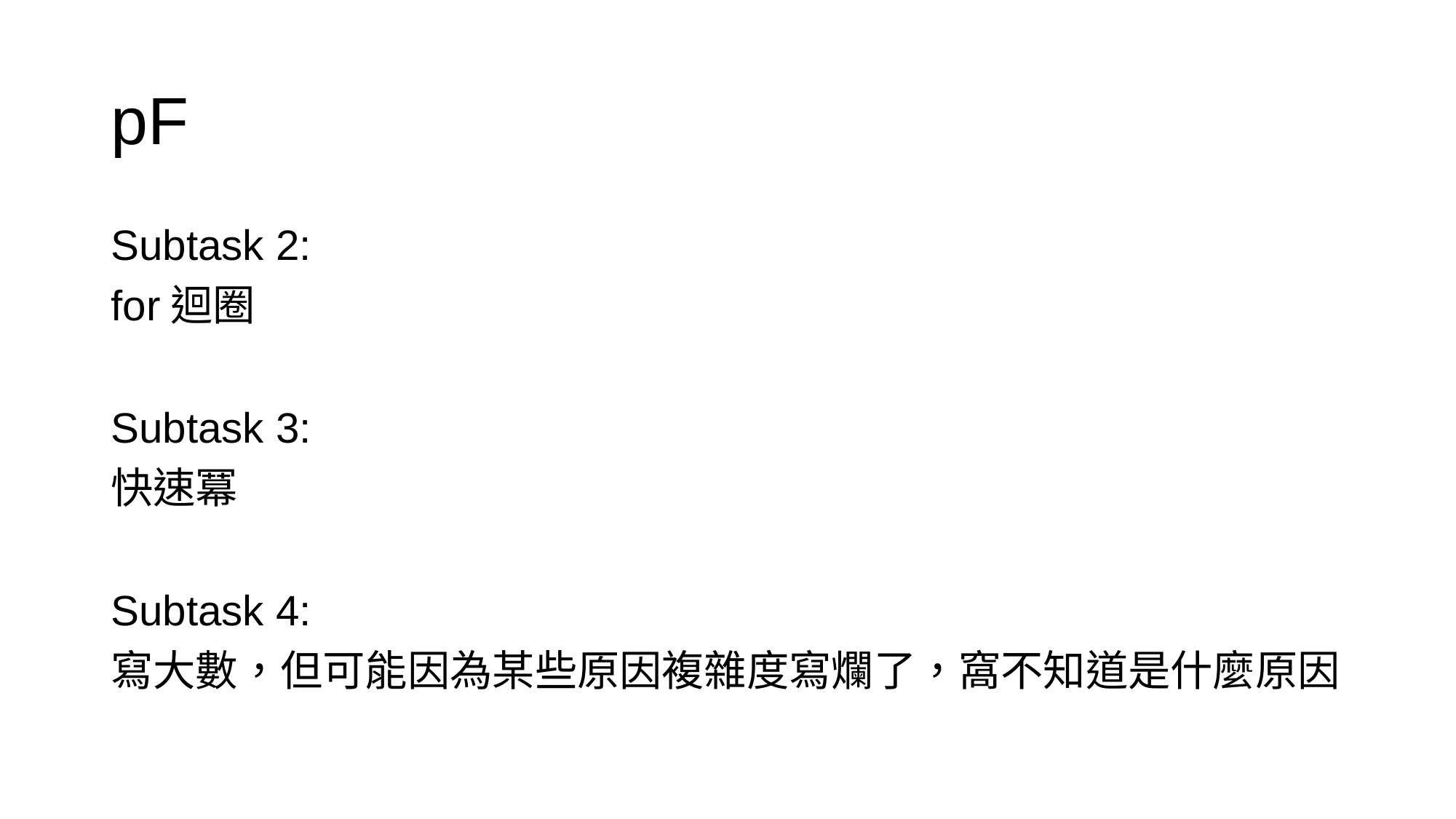

# pF
Subtask 2:
for迴圈

Subtask 3:
快速冪

Subtask 4:
寫大數，但可能因為某些原因複雜度寫爛了，窩不知道是什麼原因